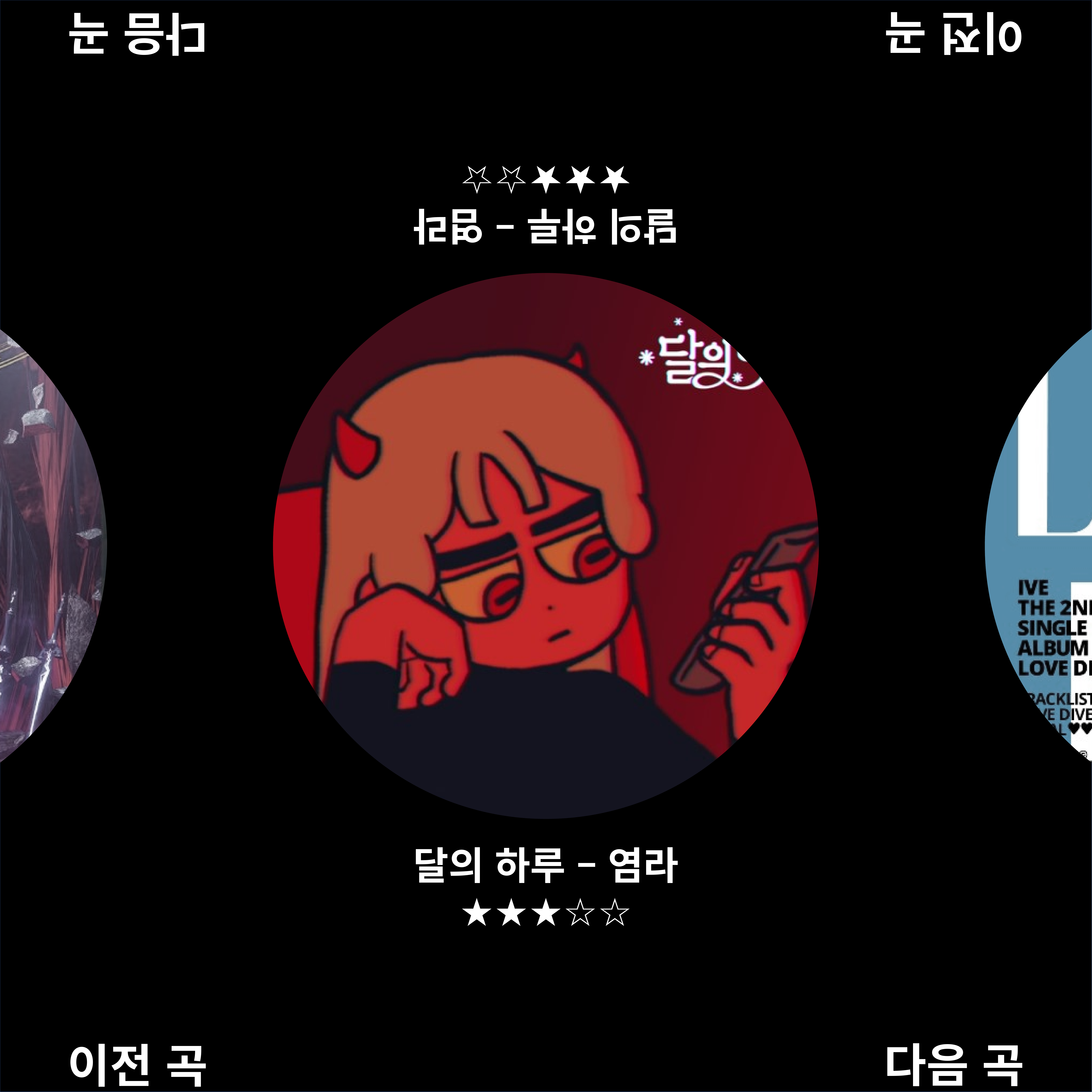

이전 곡
다음 곡
달의 하루 – 염라
★★★☆☆

달의 하루 – 염라
★★★☆☆
다음 곡
이전 곡